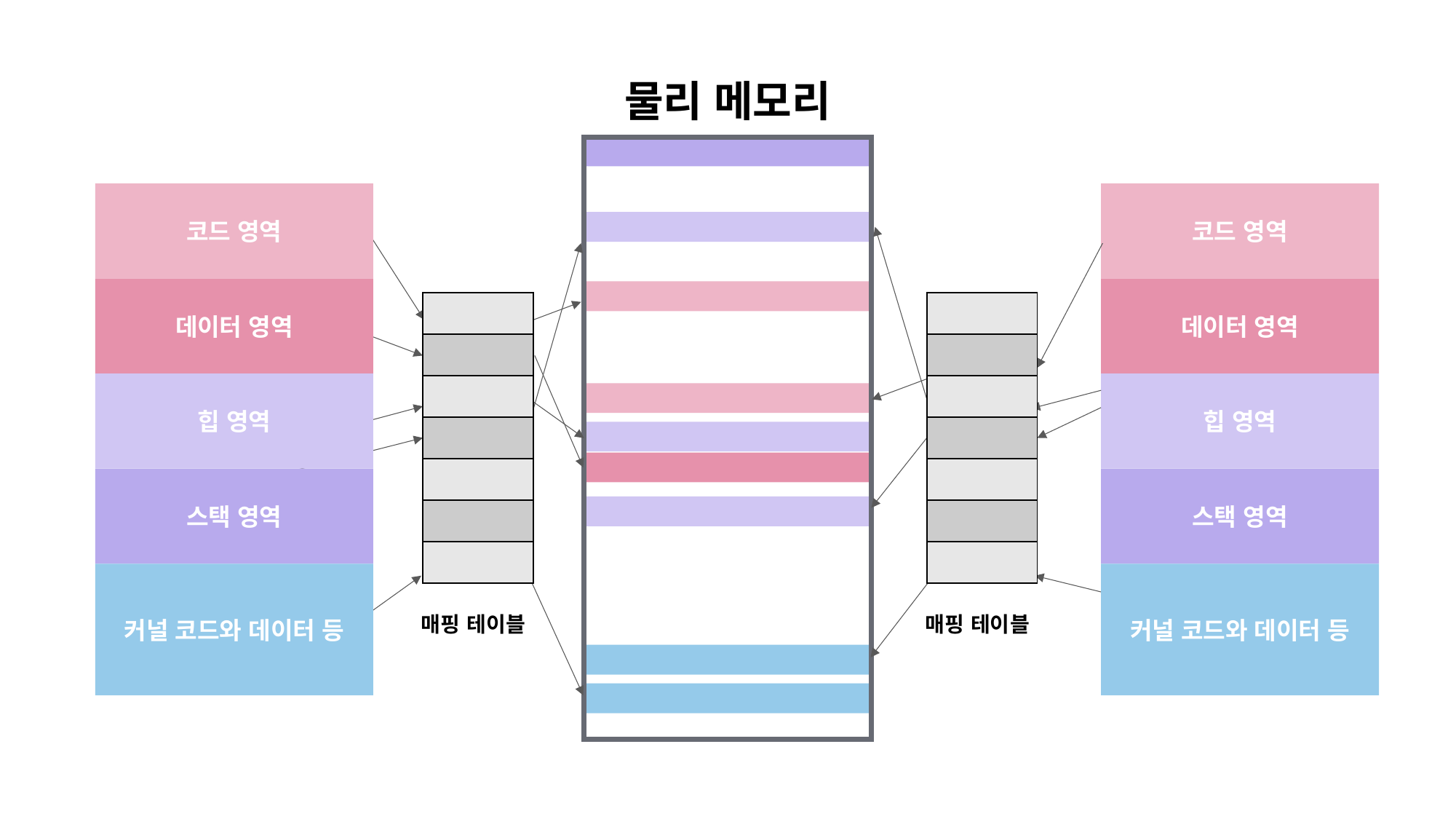

물리 메모리

코드 영역
데이터 영역
힙 영역
스택 영역
커널 코드와 데이터 등
코드 영역
데이터 영역
힙 영역
스택 영역
커널 코드와 데이터 등

|  |
| --- |
|  |
|  |
|  |
|  |
|  |
|  |
|  |
| --- |
|  |
|  |
|  |
|  |
|  |
|  |

매핑 테이블
매핑 테이블